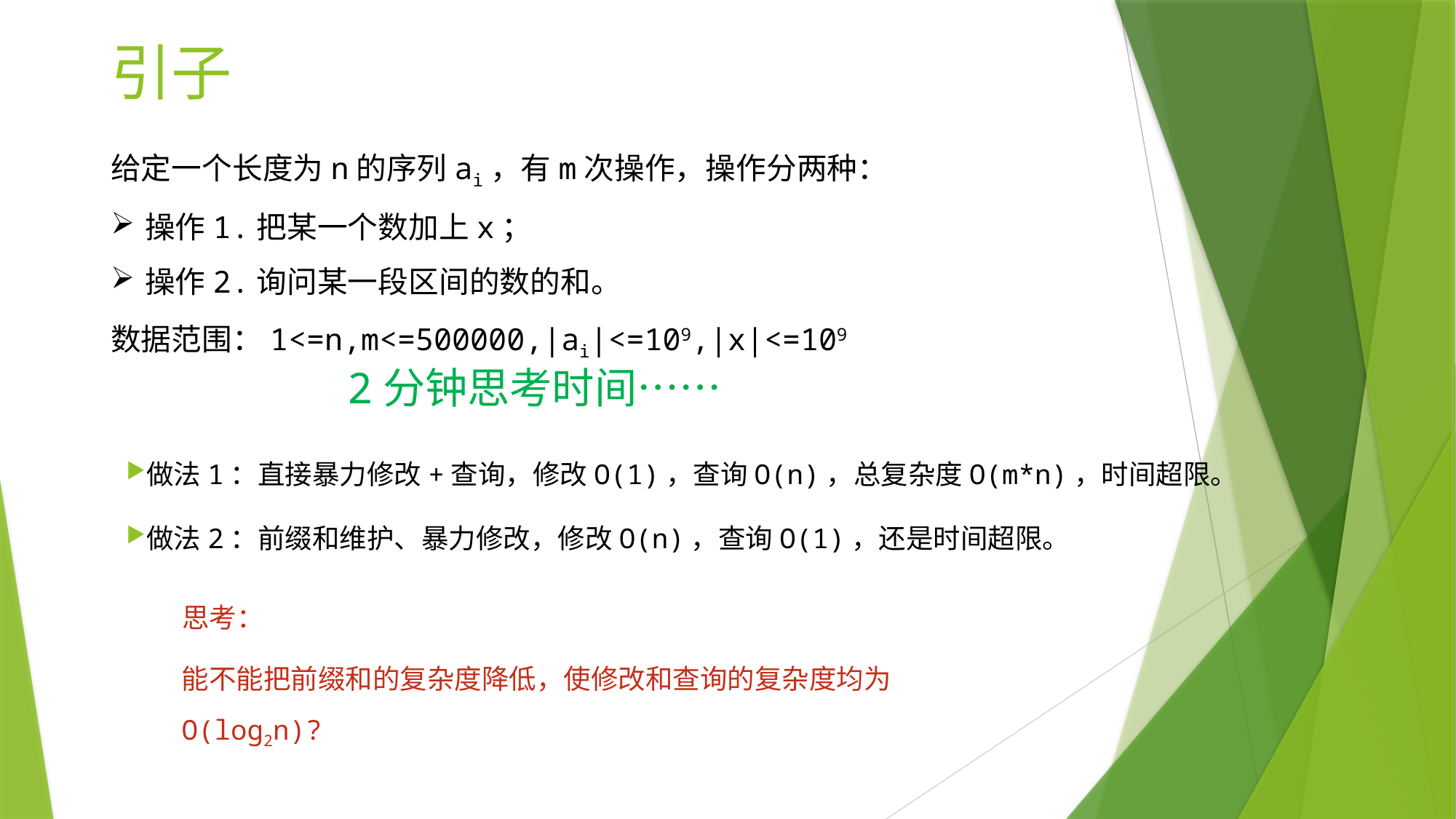

# 引子
给定一个长度为n的序列ai，有m次操作，操作分两种：
操作1.把某一个数加上x；
操作2.询问某一段区间的数的和。
数据范围：1<=n,m<=500000,|ai|<=109,|x|<=109
2分钟思考时间……
做法1：直接暴力修改+查询，修改O(1)，查询O(n)，总复杂度O(m*n)，时间超限。
做法2：前缀和维护、暴力修改，修改O(n)，查询O(1)，还是时间超限。
思考：
能不能把前缀和的复杂度降低，使修改和查询的复杂度均为O(log2n)?